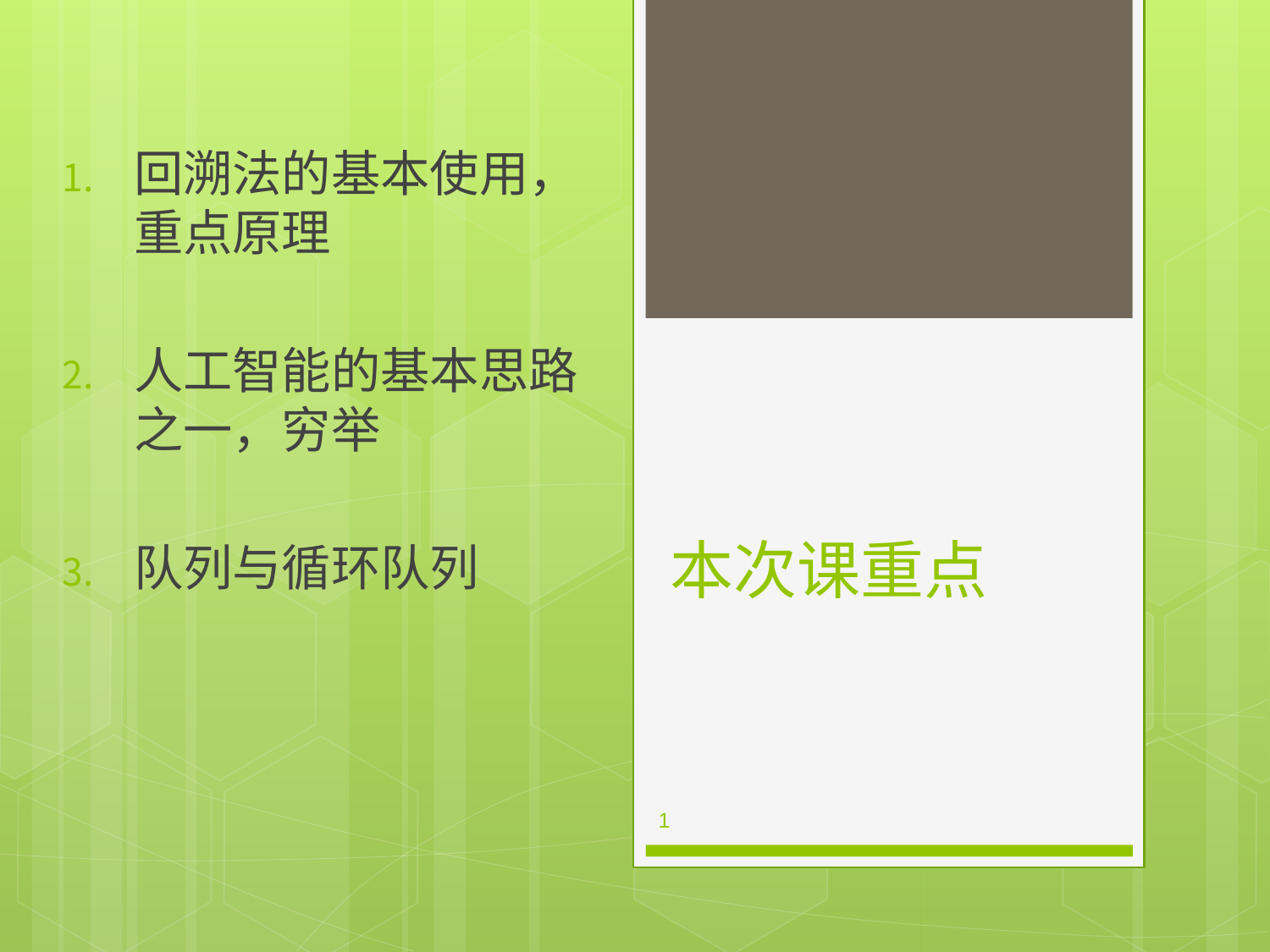

回溯法的基本使用，重点原理

人工智能的基本思路之一，穷举

队列与循环队列
# 本次课重点
1